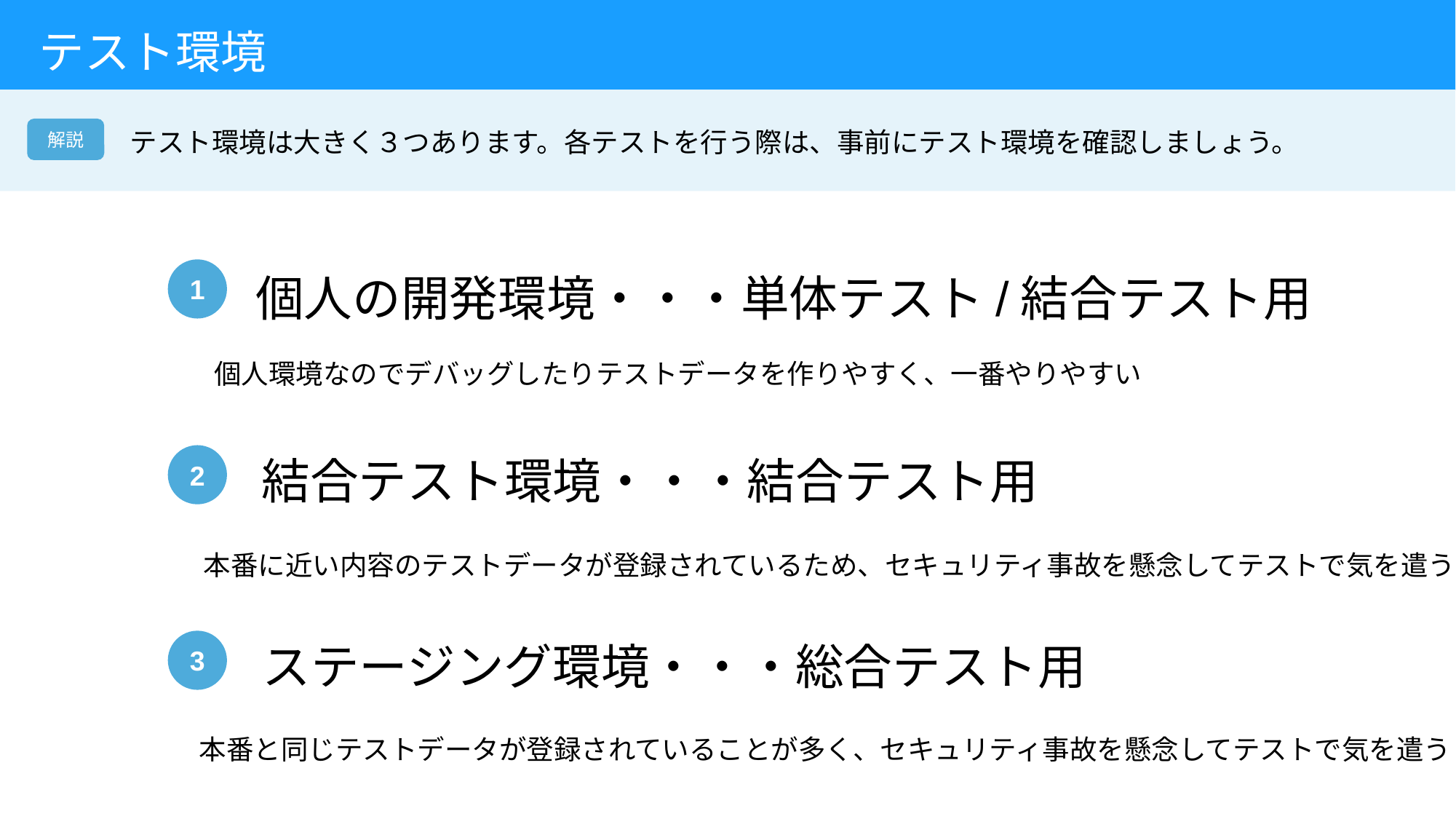

# テスト環境

解説
テスト環境は大きく３つあります。各テストを行う際は、事前にテスト環境を確認しましょう。
1
個人の開発環境・・・単体テスト/結合テスト用
個人環境なのでデバッグしたりテストデータを作りやすく、一番やりやすい
2
結合テスト環境・・・結合テスト用
本番に近い内容のテストデータが登録されているため、セキュリティ事故を懸念してテストで気を遣う
3
ステージング環境・・・総合テスト用
本番と同じテストデータが登録されていることが多く、セキュリティ事故を懸念してテストで気を遣う